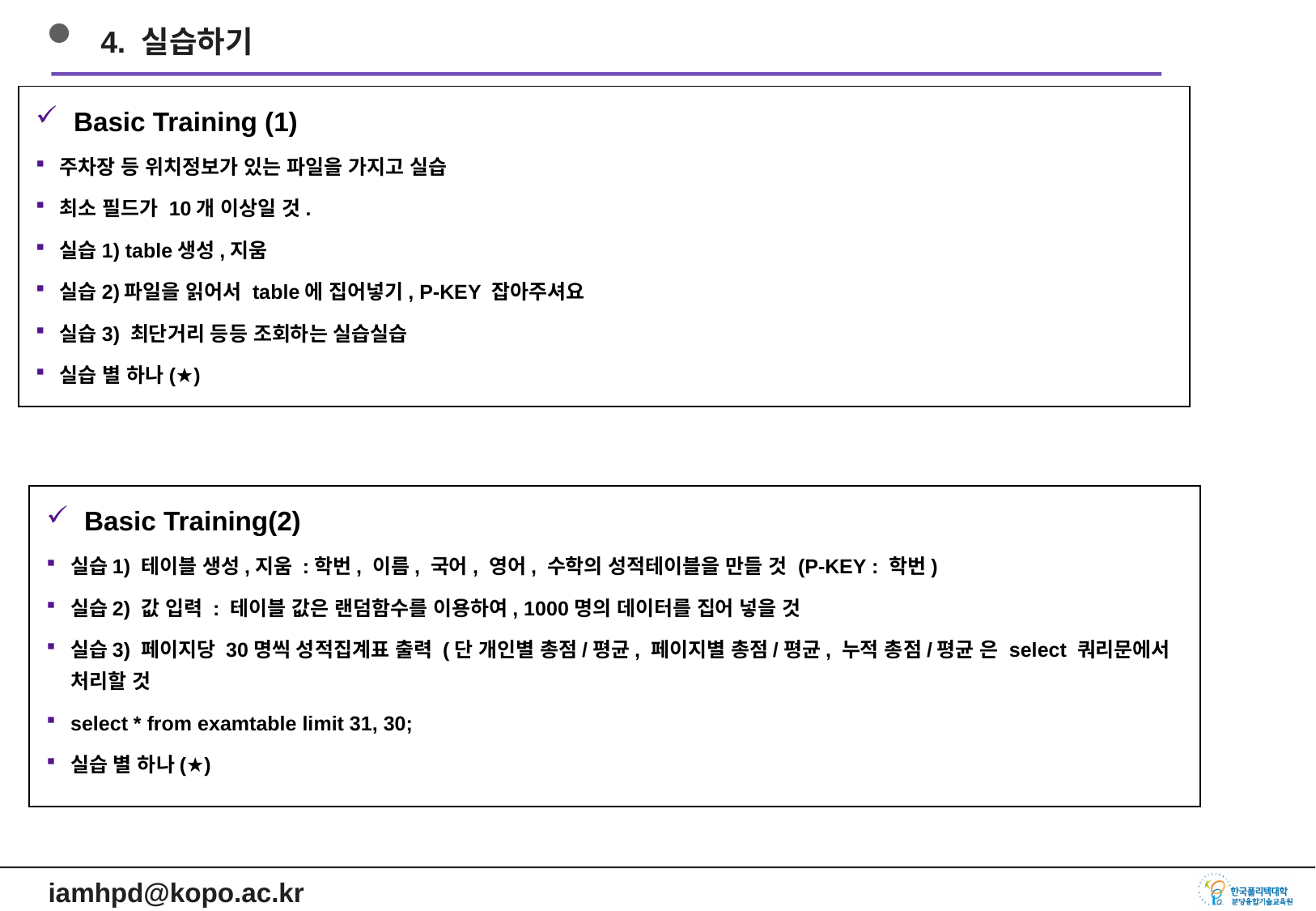

4. 실습하기
Basic Training (1)
주차장 등 위치정보가 있는 파일을 가지고 실습
최소 필드가 10개 이상일 것.
실습1) table생성,지움
실습2)파일을 읽어서 table에 집어넣기, P-KEY 잡아주셔요
실습3) 최단거리 등등 조회하는 실습실습
실습 별 하나(★)
Basic Training(2)
실습1) 테이블 생성,지움 :학번, 이름, 국어, 영어, 수학의 성적테이블을 만들 것 (P-KEY : 학번)
실습2) 값 입력 : 테이블 값은 랜덤함수를 이용하여, 1000명의 데이터를 집어 넣을 것
실습3) 페이지당 30명씩 성적집계표 출력 (단 개인별 총점/평균, 페이지별 총점/평균, 누적 총점/평균 은 select 쿼리문에서 처리할 것
select * from examtable limit 31, 30;
실습 별 하나(★)